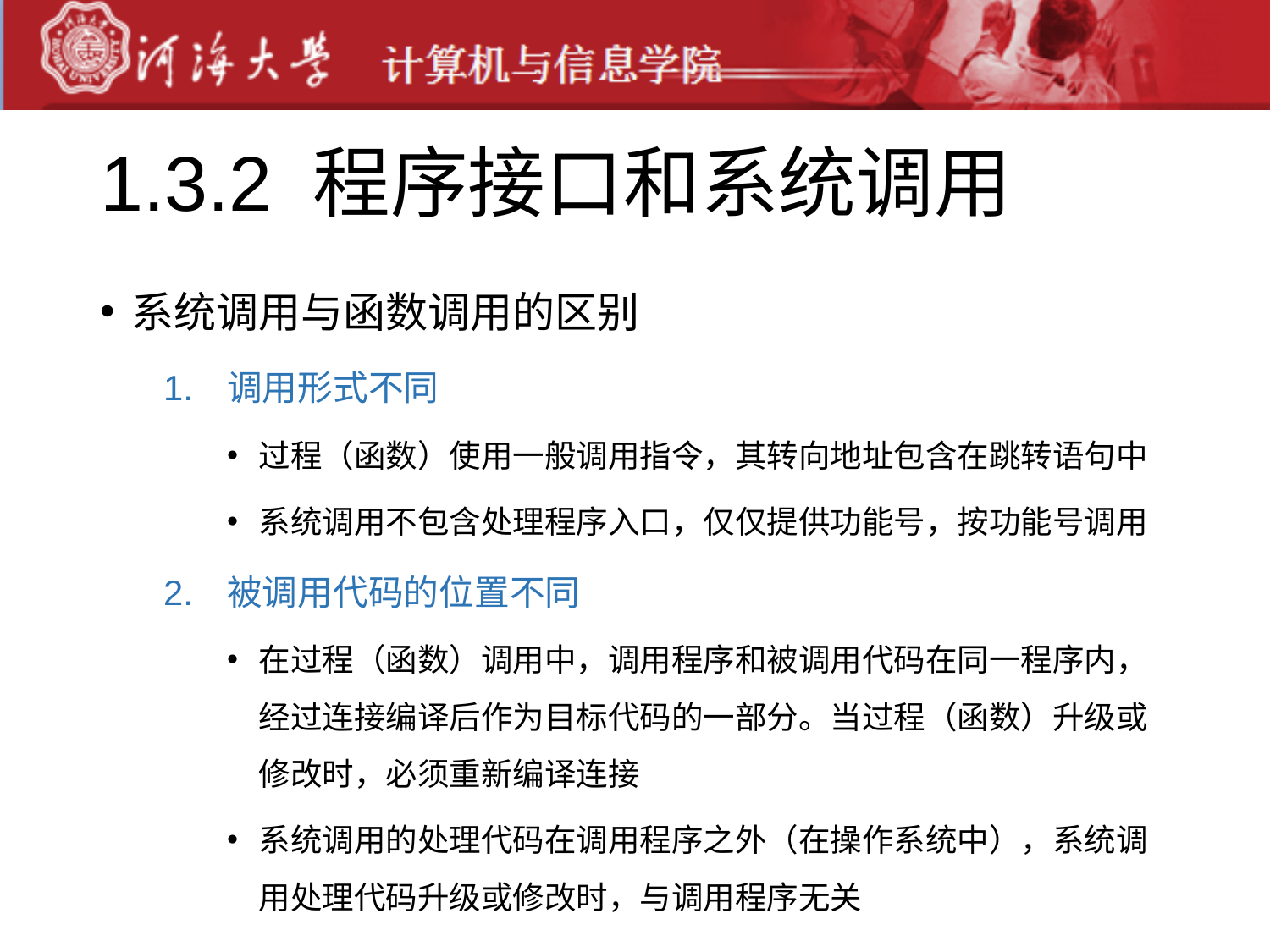

# 1.3.2 程序接口和系统调用
系统调用与函数调用的区别
调用形式不同
过程（函数）使用一般调用指令，其转向地址包含在跳转语句中
系统调用不包含处理程序入口，仅仅提供功能号，按功能号调用
被调用代码的位置不同
在过程（函数）调用中，调用程序和被调用代码在同一程序内，经过连接编译后作为目标代码的一部分。当过程（函数）升级或修改时，必须重新编译连接
系统调用的处理代码在调用程序之外（在操作系统中），系统调用处理代码升级或修改时，与调用程序无关